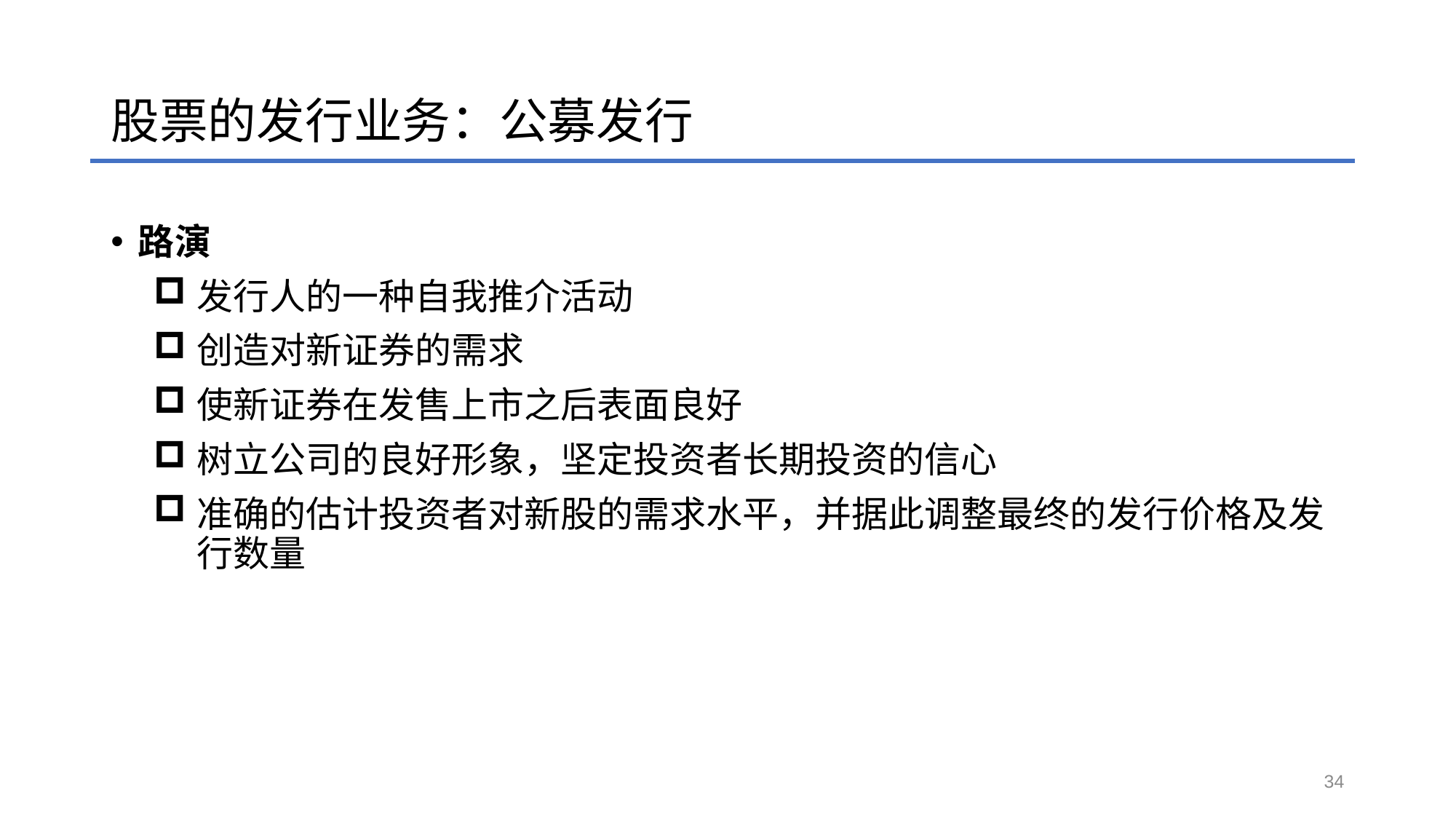

# 股票的发行业务：公募发行
路演
发行人的一种自我推介活动
创造对新证券的需求
使新证券在发售上市之后表面良好
树立公司的良好形象，坚定投资者长期投资的信心
准确的估计投资者对新股的需求水平，并据此调整最终的发行价格及发行数量

34